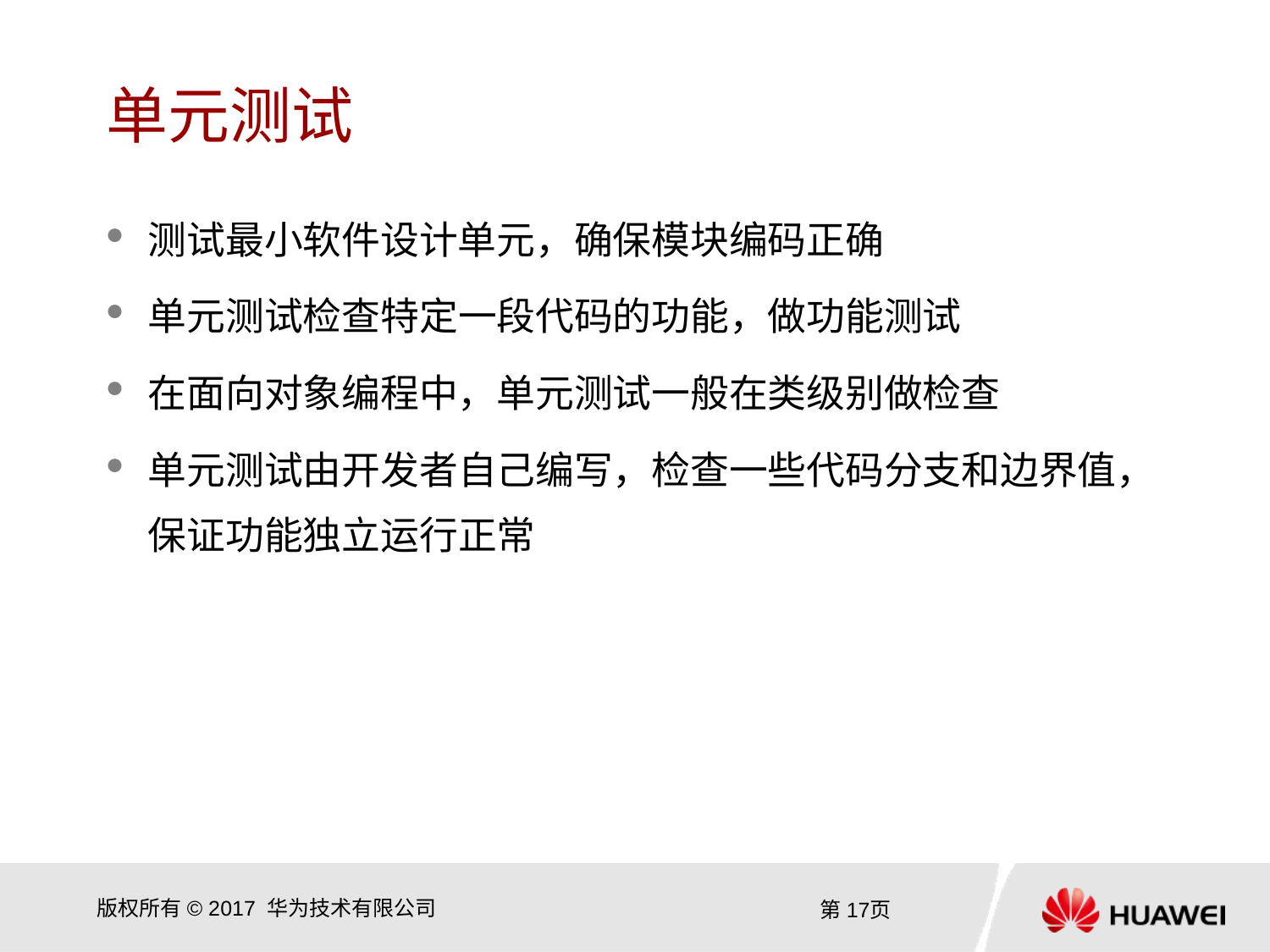

# 单元测试
测试最小软件设计单元，确保模块编码正确
单元测试检查特定一段代码的功能，做功能测试
在面向对象编程中，单元测试一般在类级别做检查
单元测试由开发者自己编写，检查一些代码分支和边界值，保证功能独立运行正常